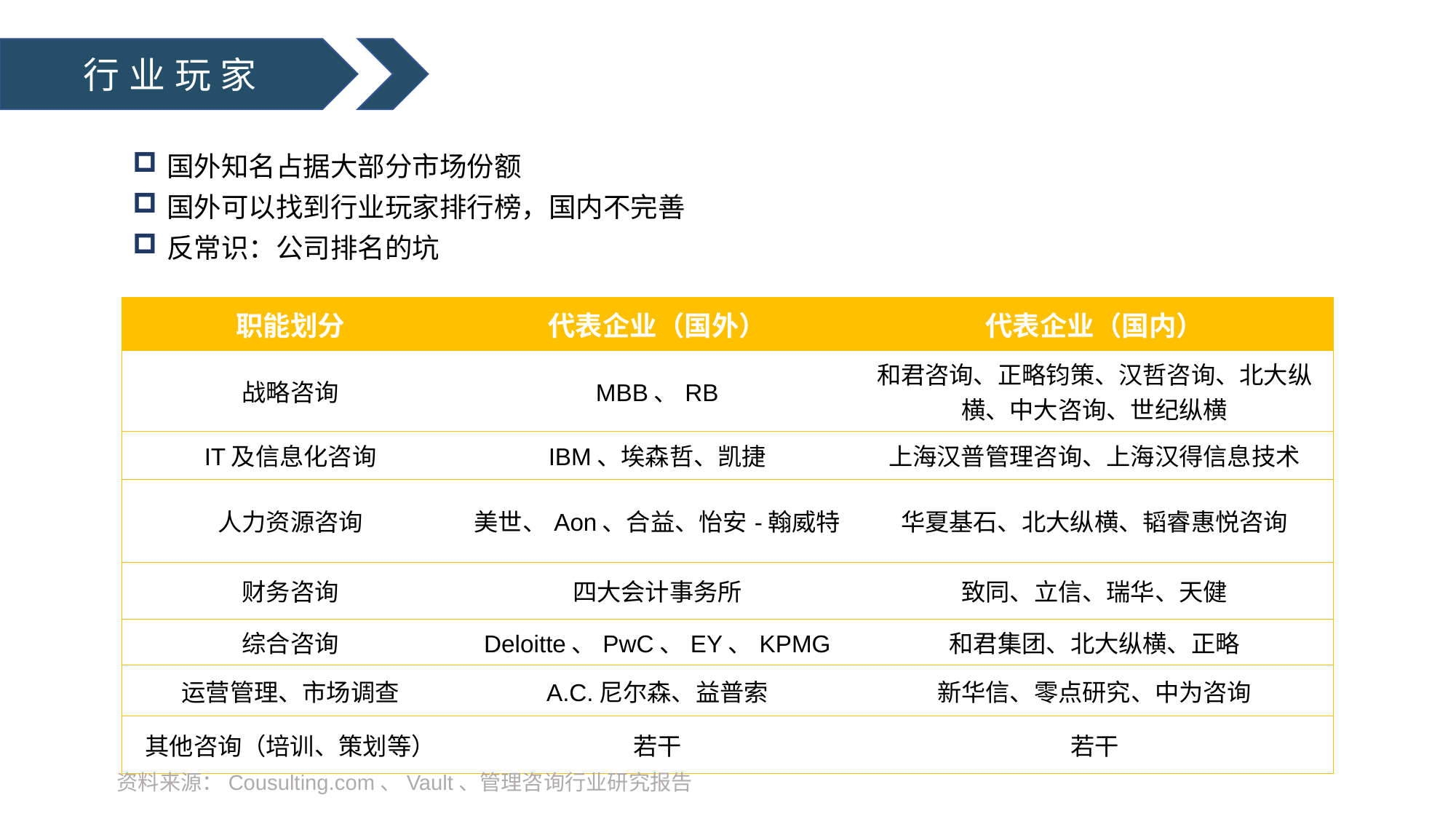

行业玩家

国外知名占据大部分市场份额
国外可以找到行业玩家排行榜，国内不完善
反常识：公司排名的坑
| 职能划分 | 代表企业（国外） | 代表企业（国内） |
| --- | --- | --- |
| 战略咨询 | MBB、RB | 和君咨询、正略钧策、汉哲咨询、北大纵横、中大咨询、世纪纵横 |
| IT及信息化咨询 | IBM、埃森哲、凯捷 | 上海汉普管理咨询、上海汉得信息技术 |
| 人力资源咨询 | 美世、Aon、合益、怡安-翰威特 | 华夏基石、北大纵横、韬睿惠悦咨询 |
| 财务咨询 | 四大会计事务所 | 致同、立信、瑞华、天健 |
| 综合咨询 | Deloitte、PwC、EY、KPMG | 和君集团、北大纵横、正略 |
| 运营管理、市场调查 | A.C.尼尔森、益普索 | 新华信、零点研究、中为咨询 |
| 其他咨询（培训、策划等） | 若干 | 若干 |

资料来源：Cousulting.com、Vault、管理咨询行业研究报告